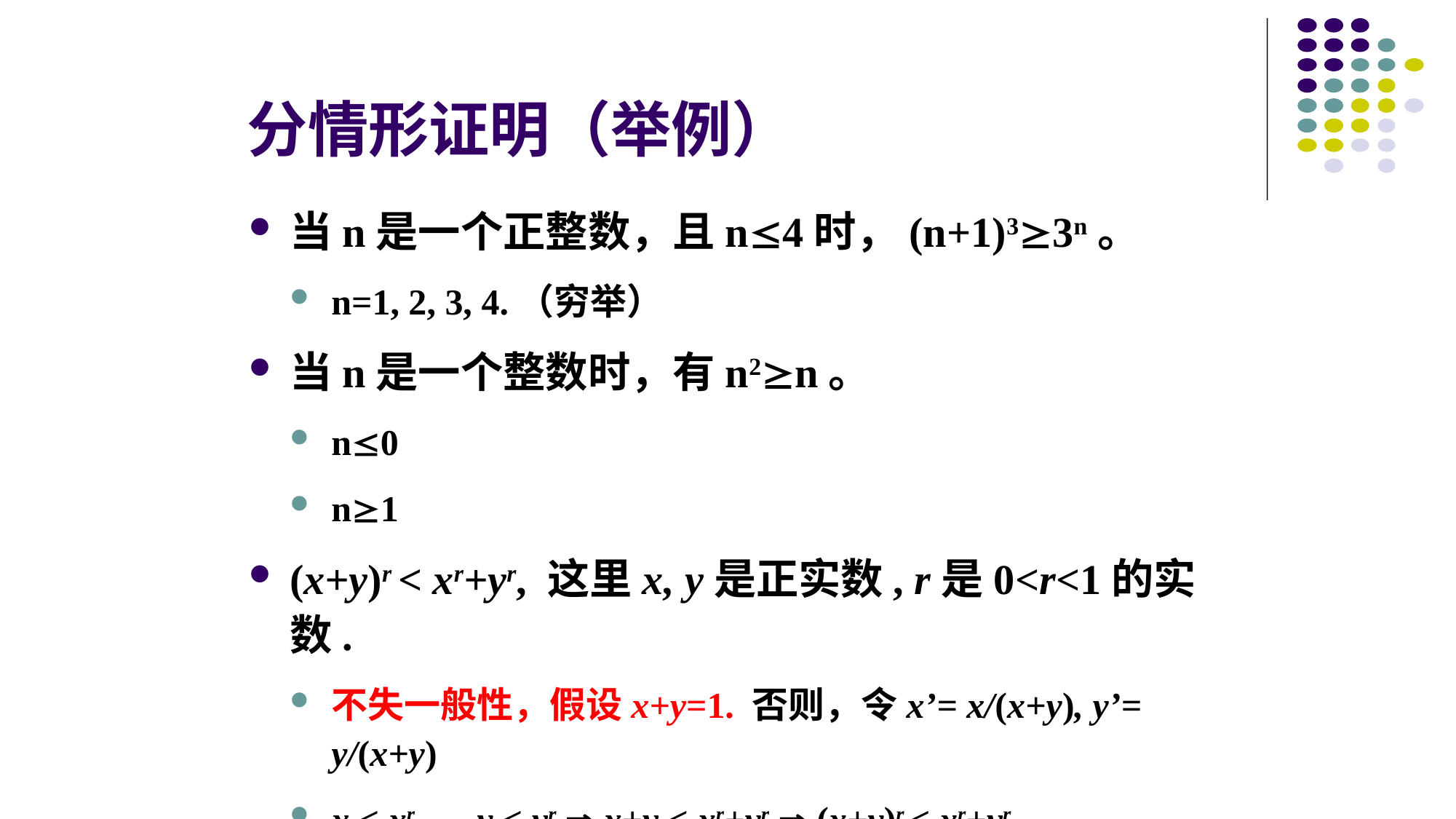

# 分情形证明（举例）
当n是一个正整数，且n≤4时，(n+1)3≥3n。
n=1, 2, 3, 4.（穷举）
当n是一个整数时，有n2≥n。
n≤0
n≥1
(x+y)r < xr+yr, 这里x, y是正实数, r是0<r<1的实数.
不失一般性，假设x+y=1. 否则，令x’= x/(x+y), y’= y/(x+y)
x < xr， y < yr ⇒ x+y < xr+yr ⇒ (x+y)r < xr+yr